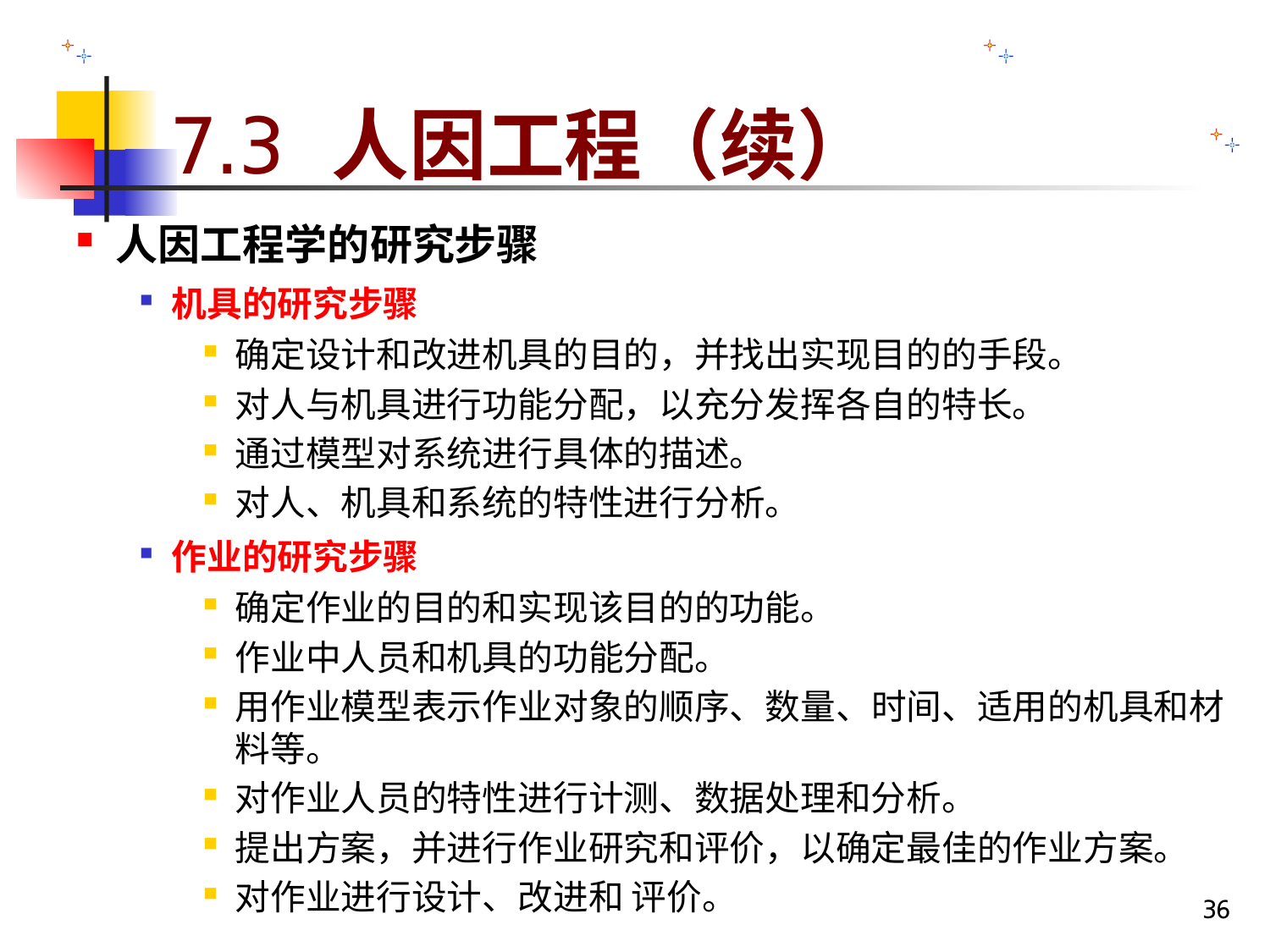

# 7.3 人因工程（续）
人因工程学的研究步骤
机具的研究步骤
确定设计和改进机具的目的，并找出实现目的的手段。
对人与机具进行功能分配，以充分发挥各自的特长。
通过模型对系统进行具体的描述。
对人、机具和系统的特性进行分析。
作业的研究步骤
确定作业的目的和实现该目的的功能。
作业中人员和机具的功能分配。
用作业模型表示作业对象的顺序、数量、时间、适用的机具和材料等。
对作业人员的特性进行计测、数据处理和分析。
提出方案，并进行作业研究和评价，以确定最佳的作业方案。
对作业进行设计、改进和 评价。
36